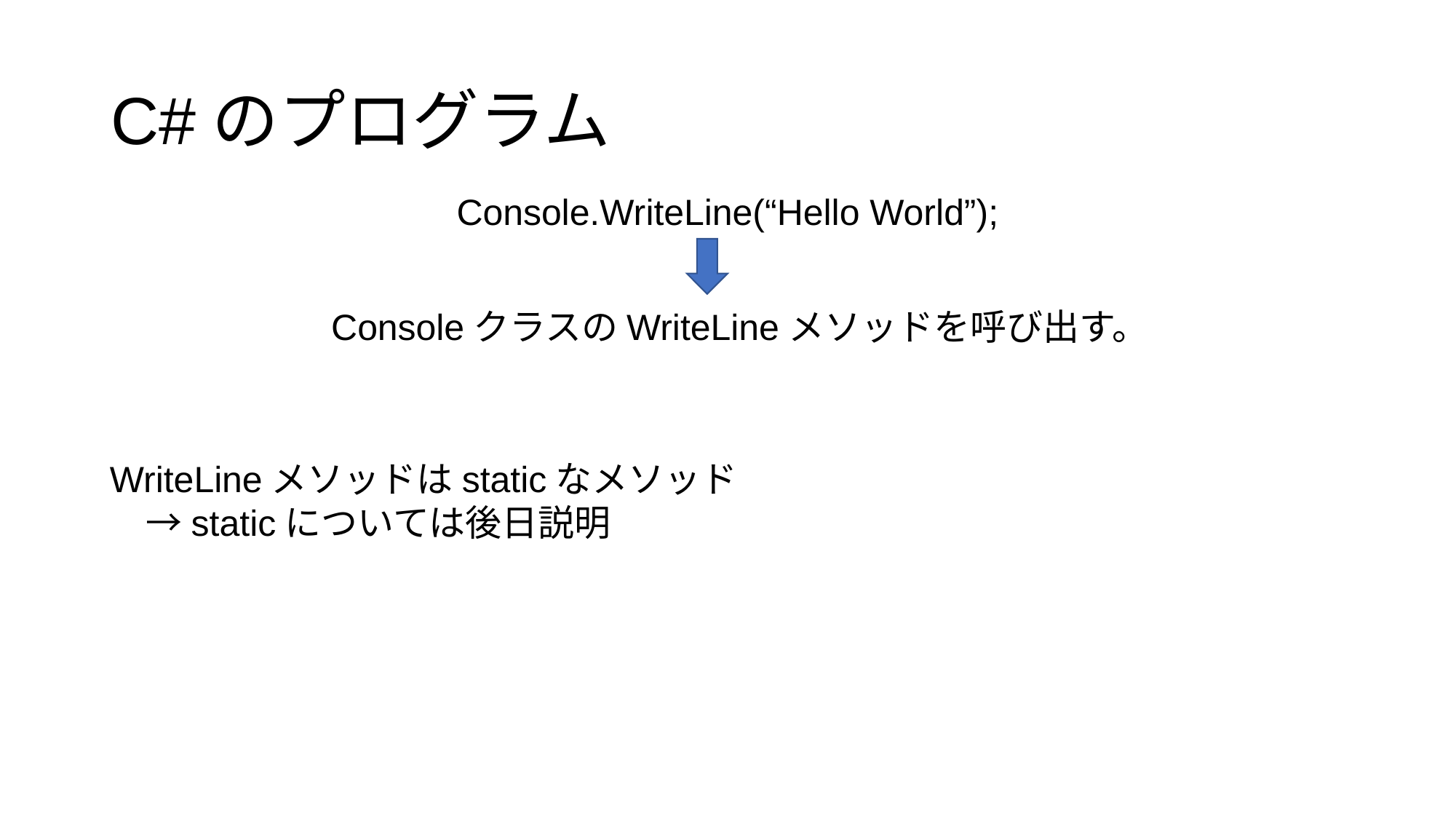

# C#のプログラム
Console.WriteLine(“Hello World”);

ConsoleクラスのWriteLineメソッドを呼び出す。
WriteLineメソッドはstaticなメソッド
　→staticについては後日説明